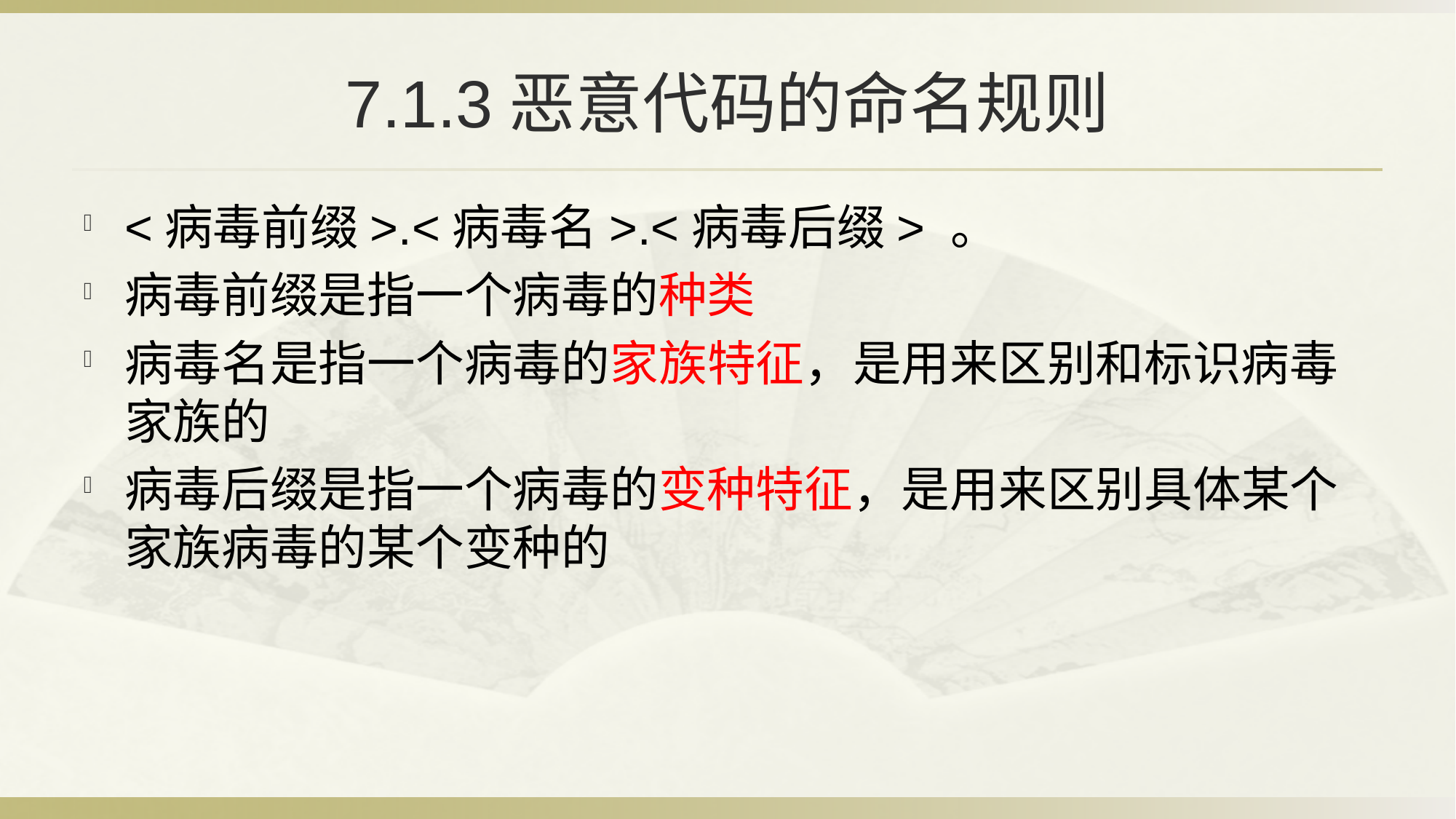

# 7.1.3恶意代码的命名规则
<病毒前缀>.<病毒名>.<病毒后缀> 。
病毒前缀是指一个病毒的种类
病毒名是指一个病毒的家族特征，是用来区别和标识病毒家族的
病毒后缀是指一个病毒的变种特征，是用来区别具体某个家族病毒的某个变种的